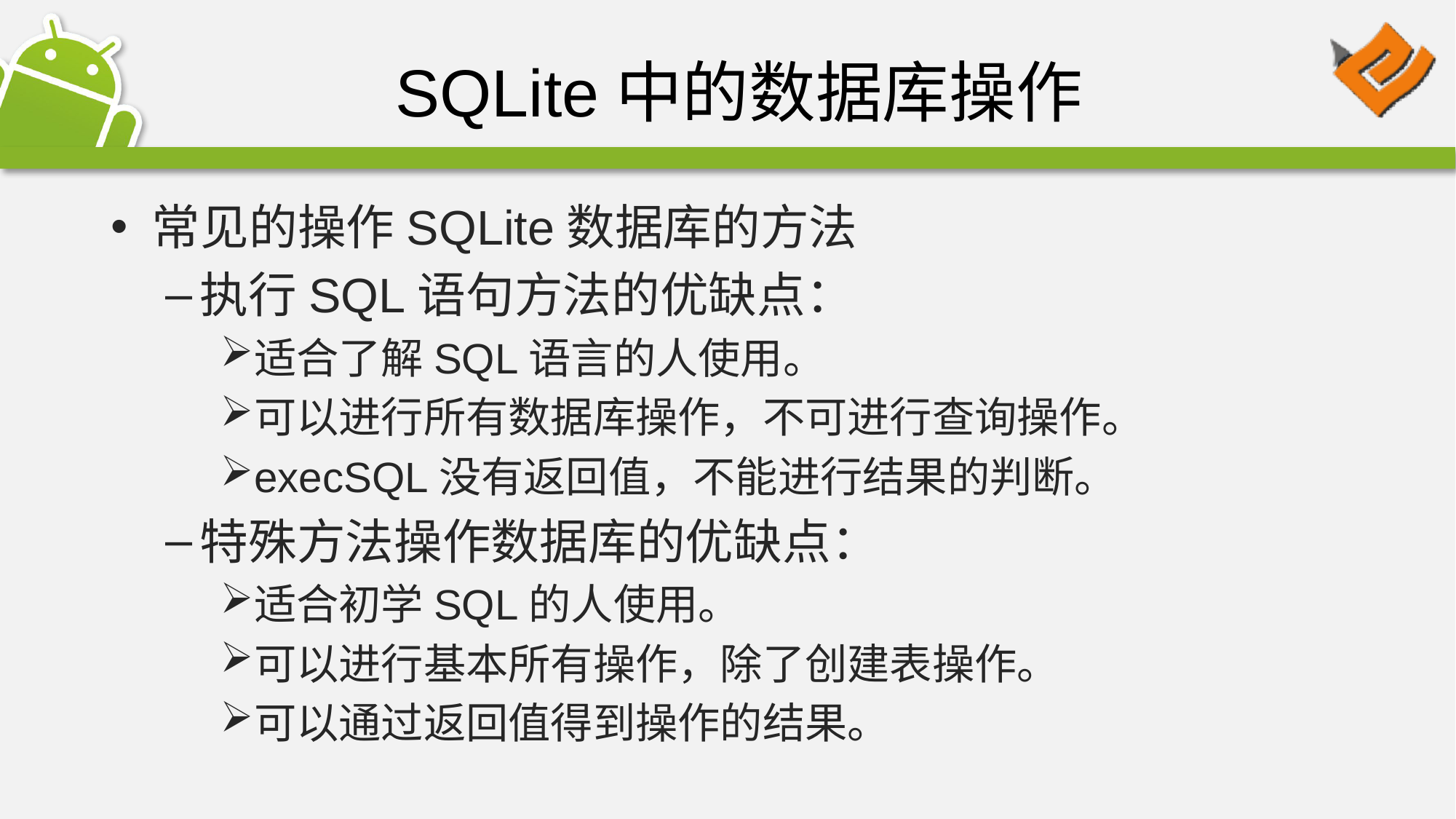

# SQLite中的数据库操作
常见的操作SQLite数据库的方法
执行SQL语句方法的优缺点：
适合了解SQL语言的人使用。
可以进行所有数据库操作，不可进行查询操作。
execSQL没有返回值，不能进行结果的判断。
特殊方法操作数据库的优缺点：
适合初学SQL的人使用。
可以进行基本所有操作，除了创建表操作。
可以通过返回值得到操作的结果。